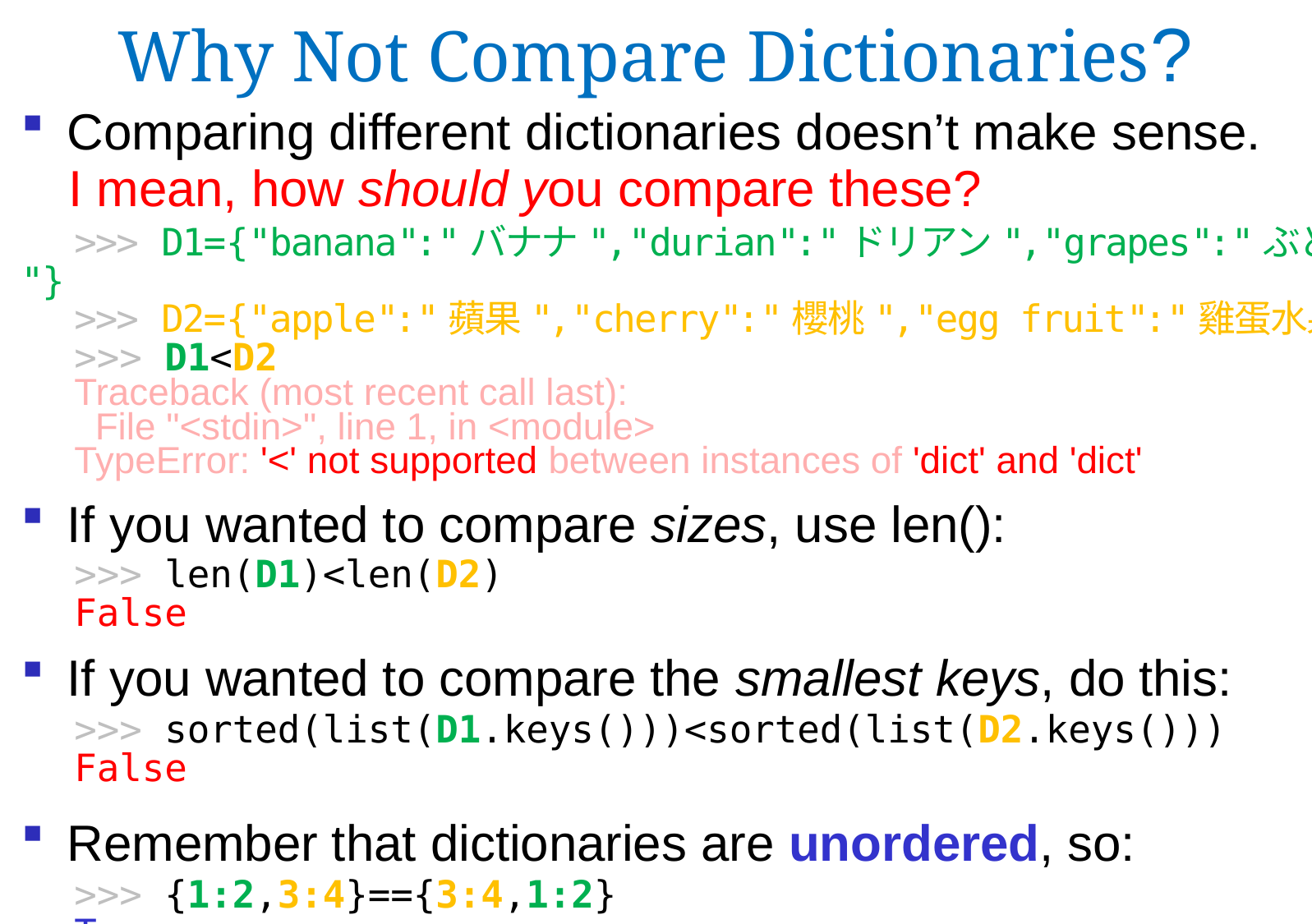

Why Not Compare Dictionaries?
Comparing different dictionaries doesn’t make sense.
    I mean, how should you compare these?
>>> D1={"banana":"バナナ","durian":"ドリアン","grapes":"ぶどう"}
>>> D2={"apple":"蘋果","cherry":"櫻桃","egg fruit":"雞蛋水果"}
>>> D1<D2
Traceback (most recent call last):
  File "<stdin>", line 1, in <module>
TypeError: '<' not supported between instances of 'dict' and 'dict'
If you wanted to compare sizes, use len():
>>> len(D1)<len(D2)
False
If you wanted to compare the smallest keys, do this:
>>> sorted(list(D1.keys()))<sorted(list(D2.keys()))
False
Remember that dictionaries are unordered, so:
>>> {1:2,3:4}=={3:4,1:2}
True